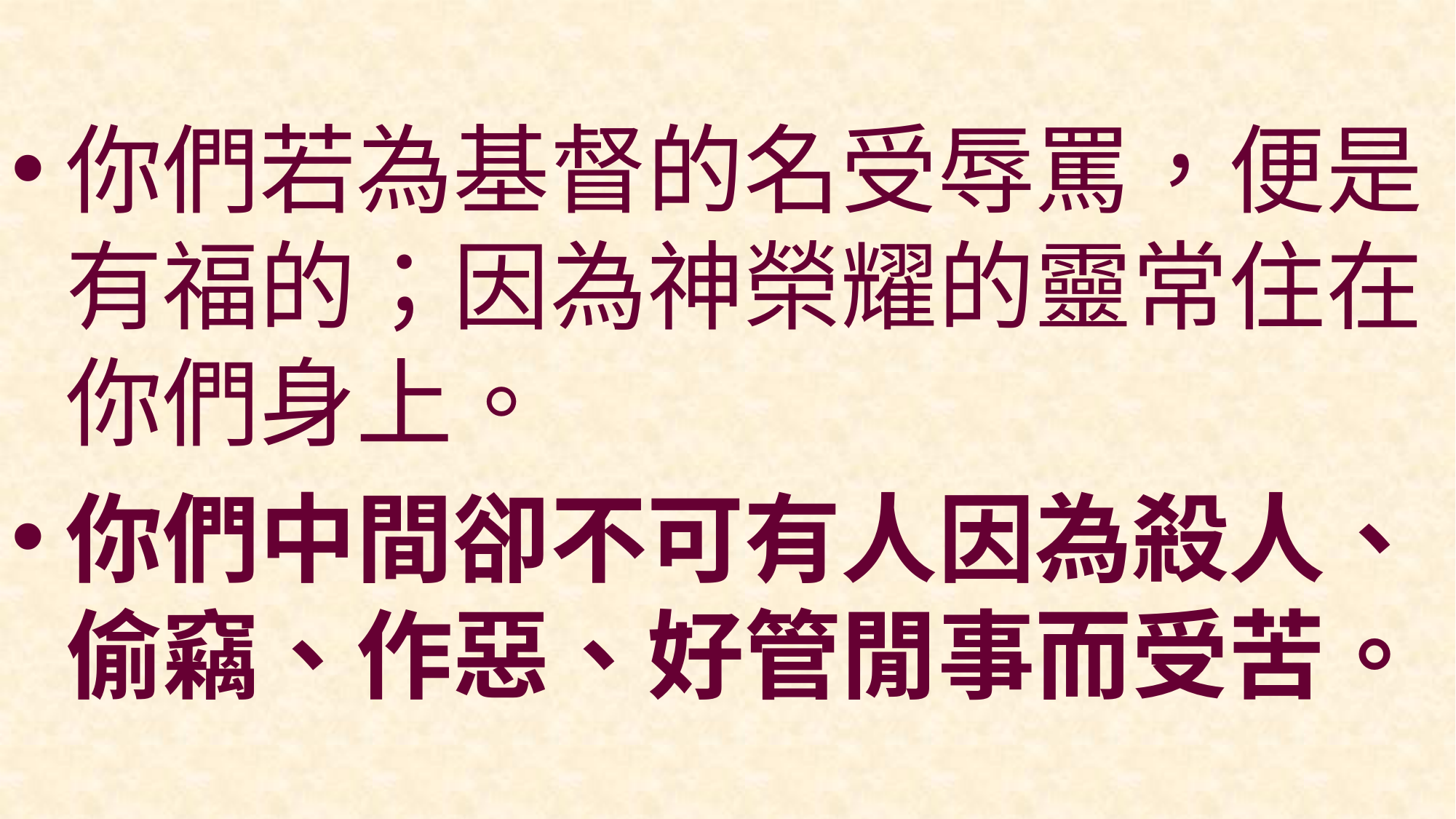

你們若為基督的名受辱罵，便是有福的；因為神榮耀的靈常住在你們身上。
你們中間卻不可有人因為殺人、偷竊、作惡、好管閒事而受苦。